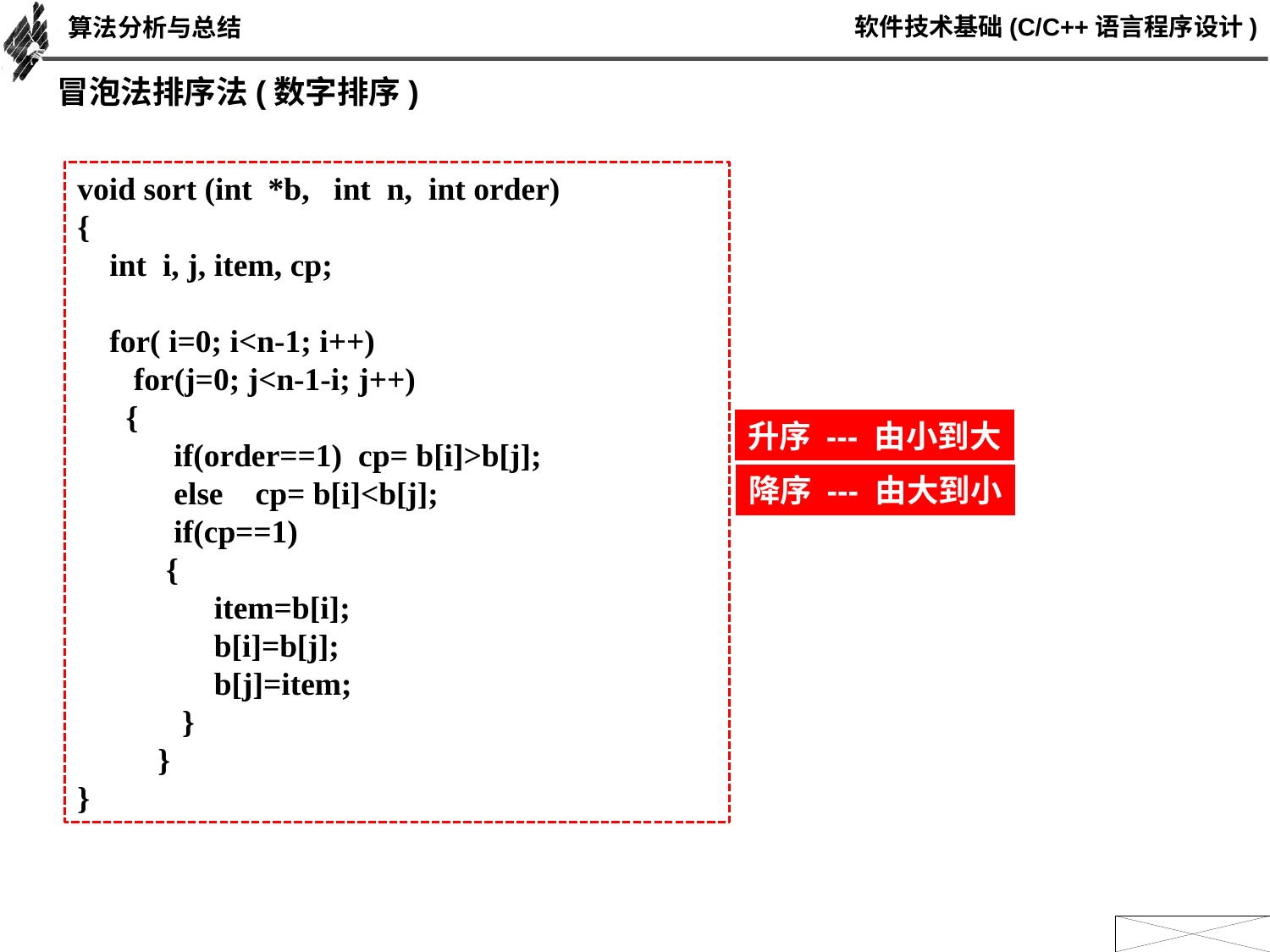

算法分析与总结
冒泡法排序法(数字排序)
void sort (int  *b,   int  n,  int order)
{
    int  i, j, item, cp;

    for( i=0; i<n-1; i++)
       for(j=0; j<n-1-i; j++)
      {
            if(order==1)  cp= b[i]>b[j];
            else    cp= b[i]<b[j];
            if(cp==1)
           {
                 item=b[i];
                 b[i]=b[j];
                 b[j]=item;
             }
          }
}
升序 --- 由小到大
降序 --- 由大到小